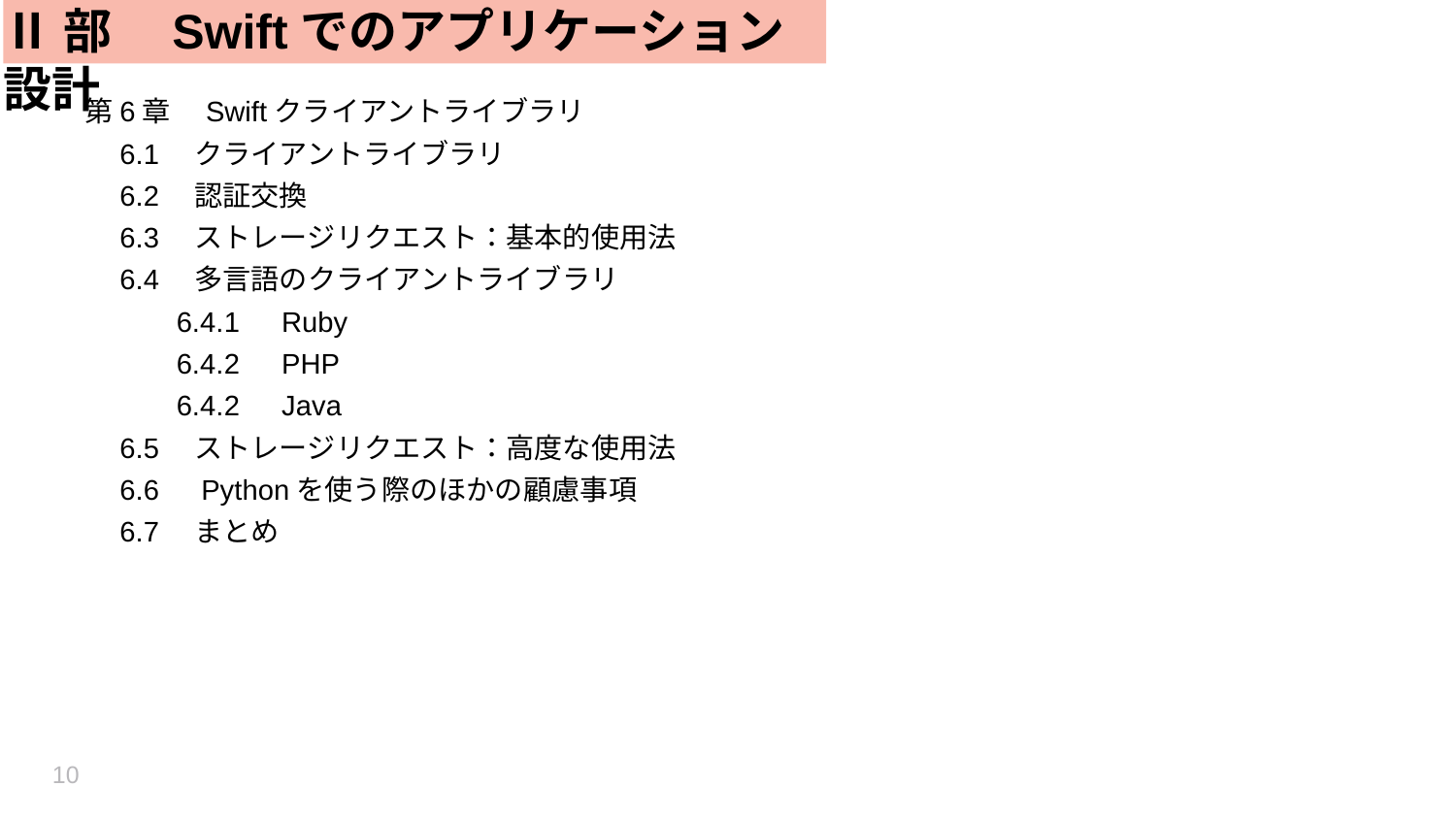

# Ⅱ部　Swiftでのアプリケーション設計

　第6章　Swiftクライアントライブラリ
　　6.1　クライアントライブラリ
　　6.2　認証交換
　　6.3　ストレージリクエスト：基本的使用法
　　6.4　多言語のクライアントライブラリ
　　　　6.4.1　Ruby
　　　　6.4.2　PHP
　　　　6.4.2　Java
　　6.5　ストレージリクエスト：高度な使用法
　　6.6　Pythonを使う際のほかの顧慮事項
　　6.7　まとめ